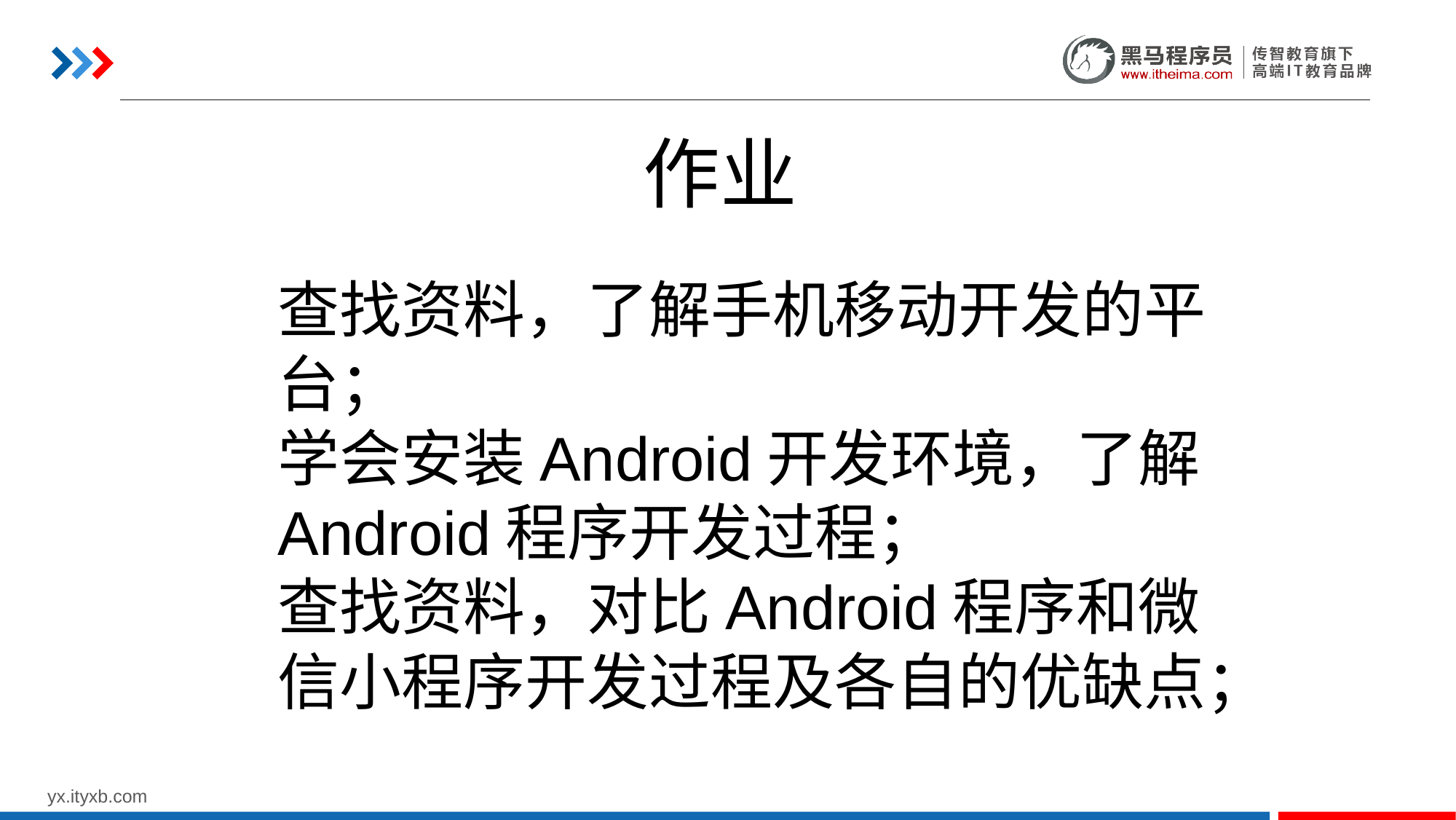

# 作业
查找资料，了解手机移动开发的平台；
学会安装Android开发环境，了解Android程序开发过程；
查找资料，对比Android程序和微信小程序开发过程及各自的优缺点；